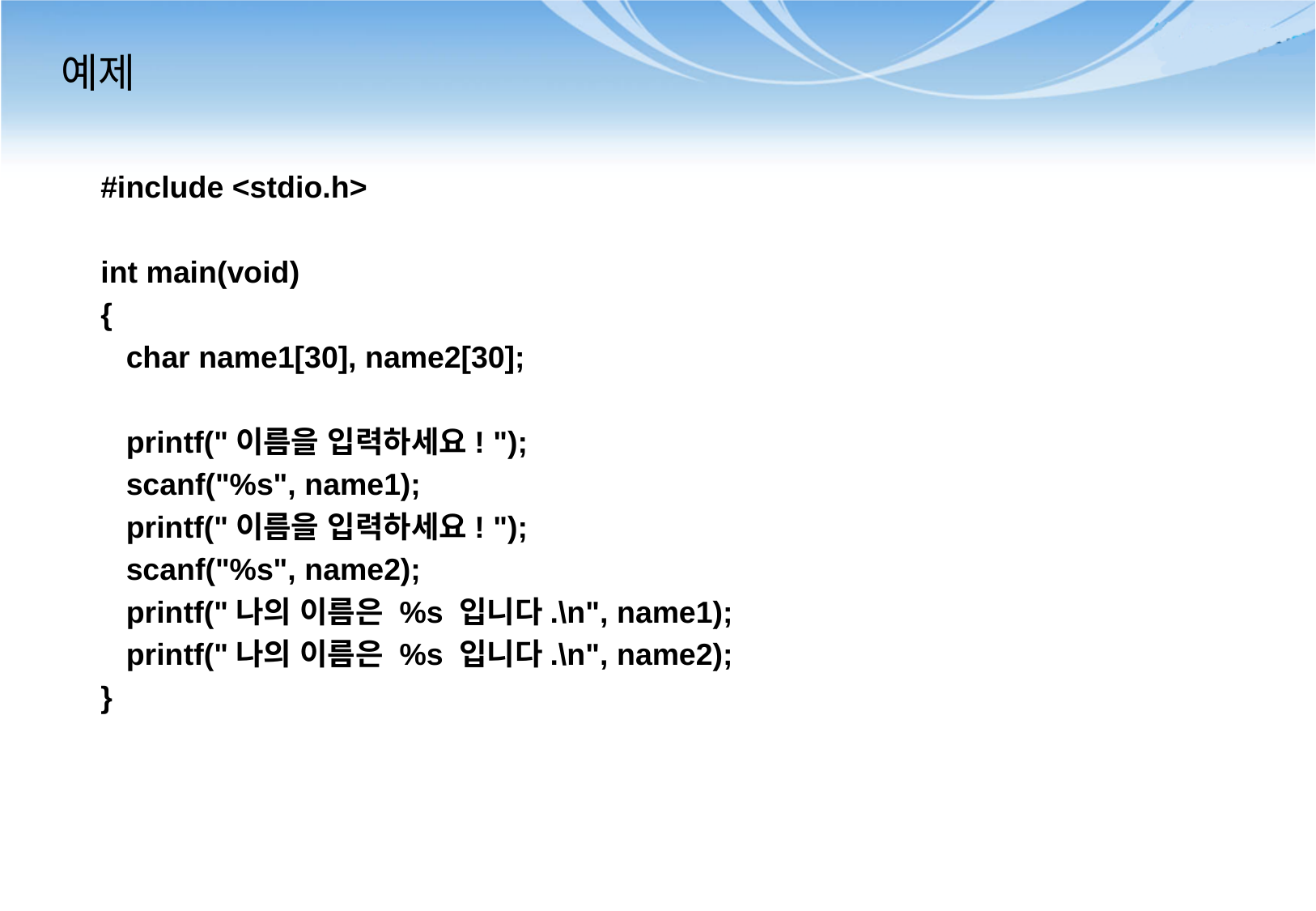

# 예제
#include <stdio.h>

int main(void)
{
   char name1[30], name2[30];

   printf("이름을 입력하세요! ");
   scanf("%s", name1);
   printf("이름을 입력하세요! ");
   scanf("%s", name2);
   printf("나의 이름은 %s 입니다.\n", name1);
   printf("나의 이름은 %s 입니다.\n", name2);
}